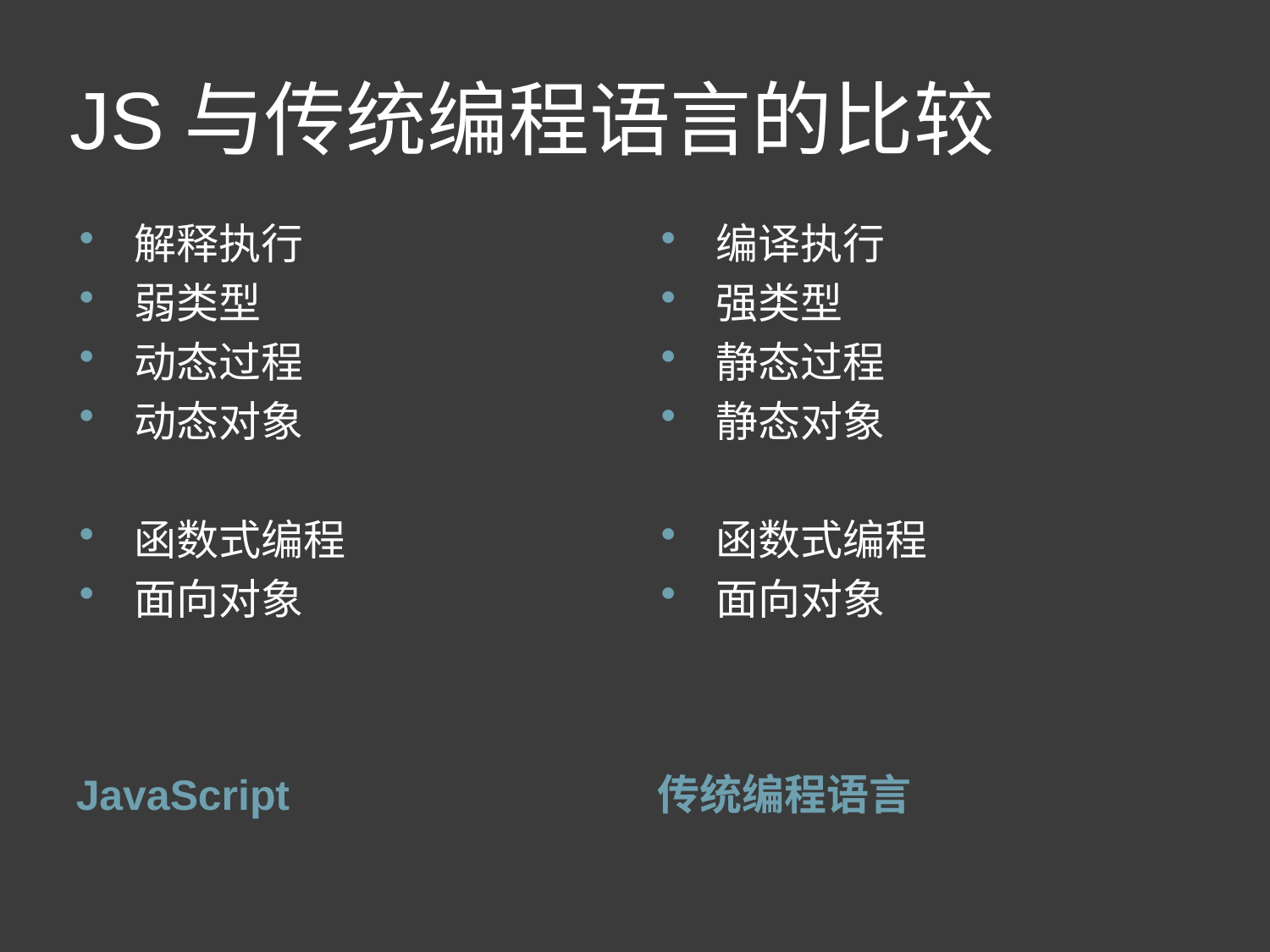

# JS与传统编程语言的比较
解释执行
弱类型
动态过程
动态对象

函数式编程
面向对象
编译执行
强类型
静态过程
静态对象

函数式编程
面向对象
JavaScript
传统编程语言